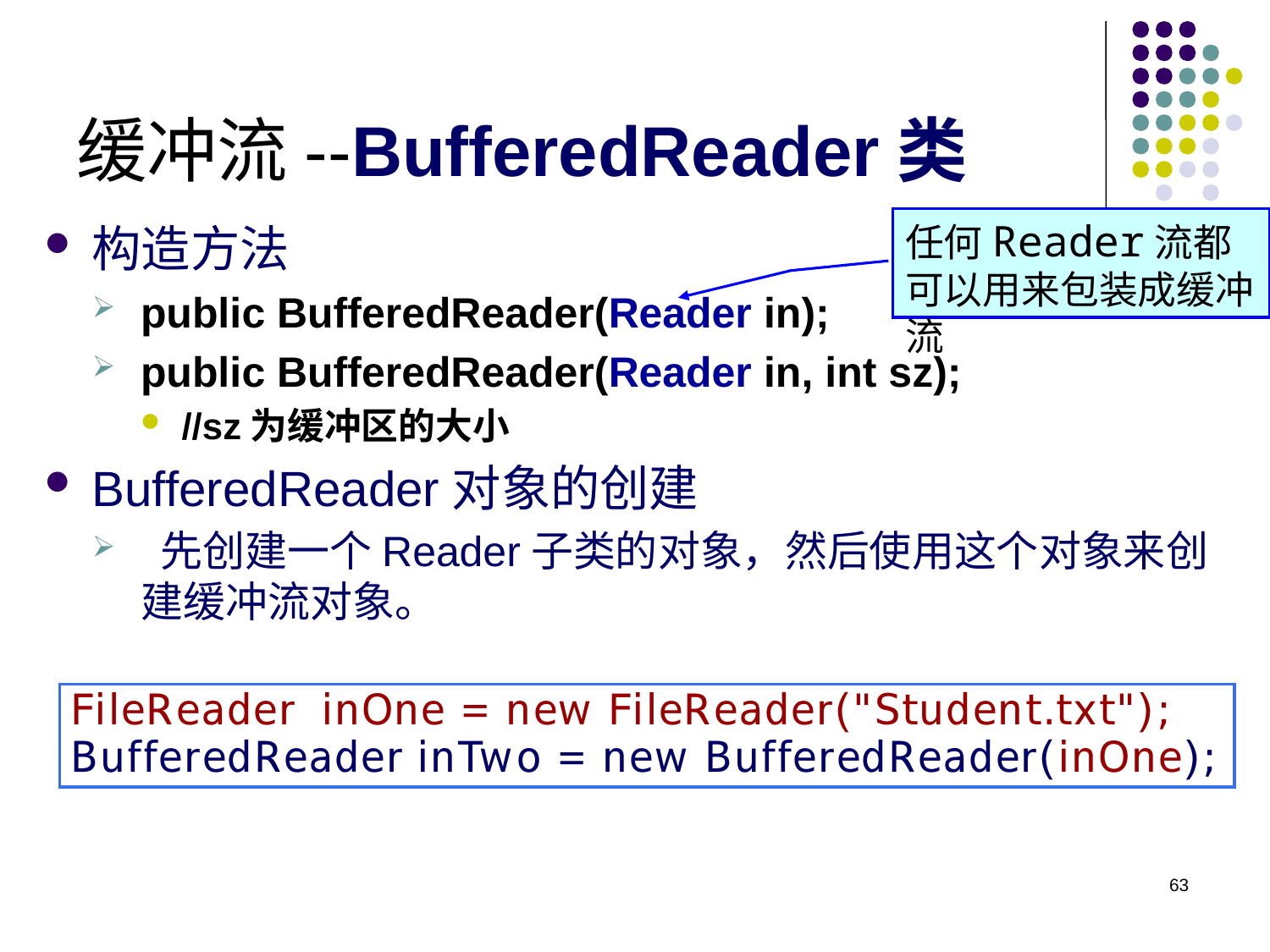

# 缓冲流--BufferedReader类
任何Reader流都可以用来包装成缓冲流
构造方法
public BufferedReader(Reader in);
public BufferedReader(Reader in, int sz);
//sz为缓冲区的大小
BufferedReader对象的创建
 先创建一个Reader子类的对象，然后使用这个对象来创建缓冲流对象。

FileReader  inOne = new FileReader("Student.txt");
BufferedReader inTwo = new BufferedReader(inOne);
63